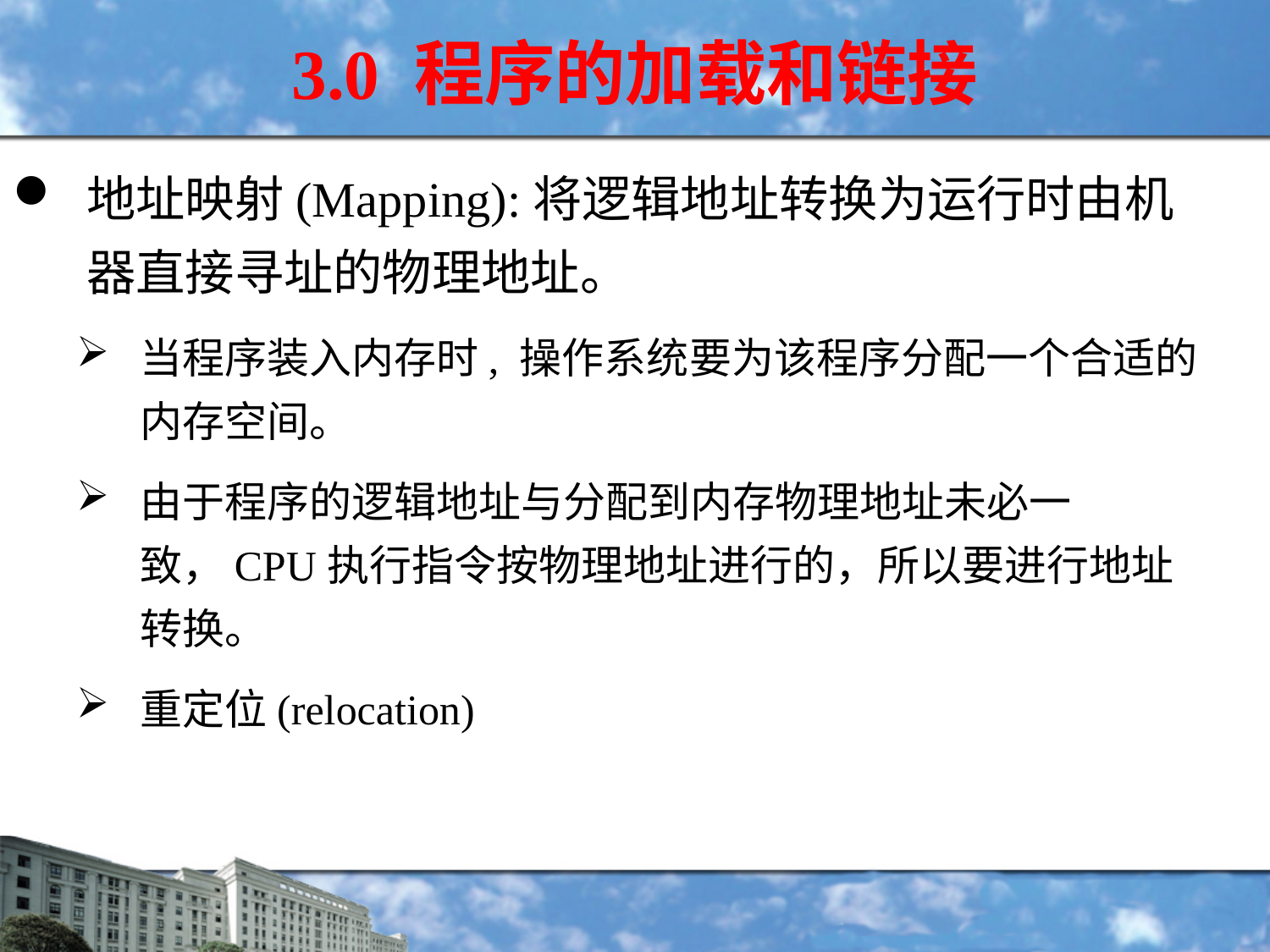

3.0 程序的加载和链接
地址映射(Mapping):将逻辑地址转换为运行时由机器直接寻址的物理地址。
当程序装入内存时, 操作系统要为该程序分配一个合适的内存空间。
由于程序的逻辑地址与分配到内存物理地址未必一致，CPU执行指令按物理地址进行的，所以要进行地址转换。
重定位(relocation)